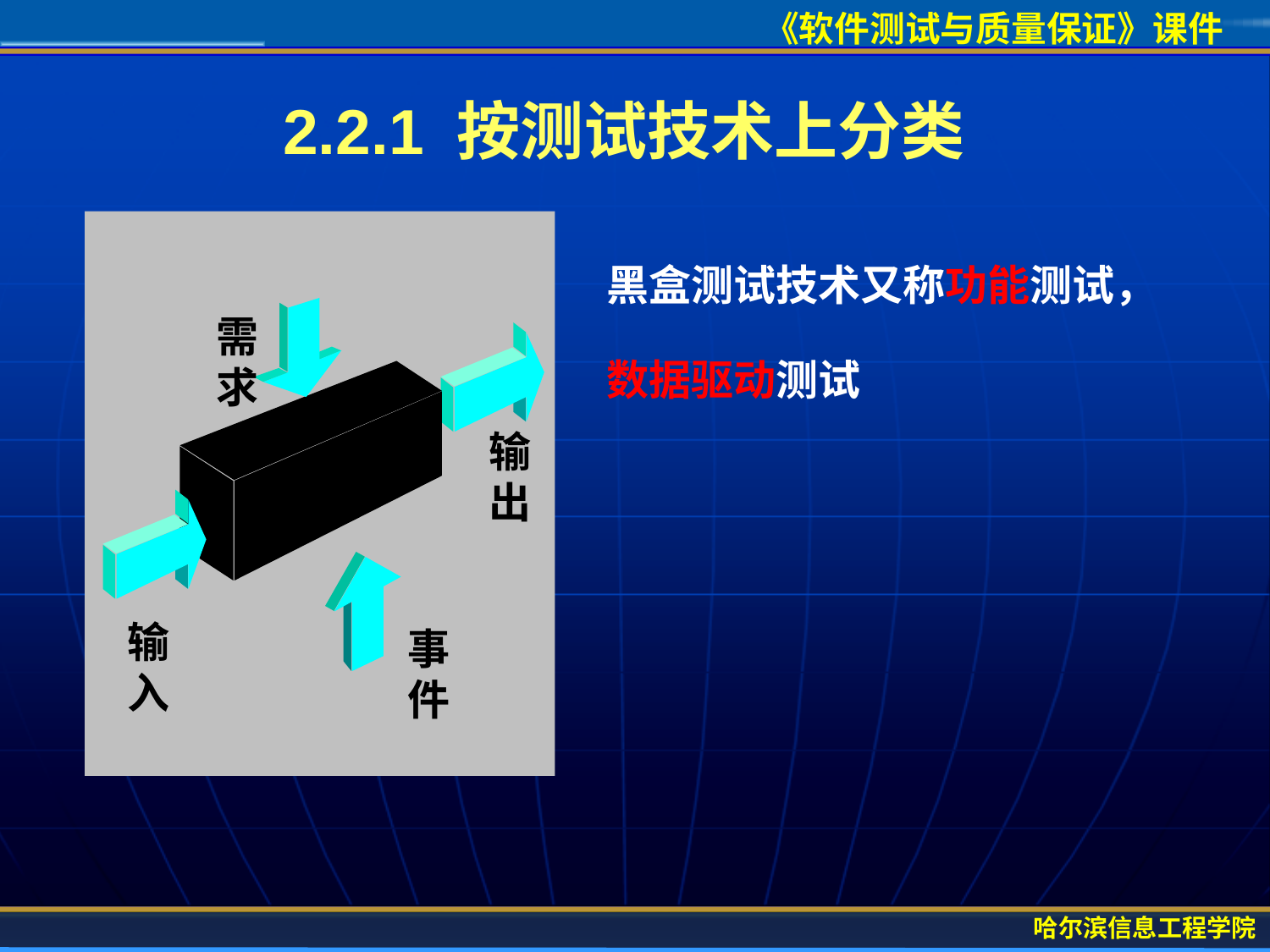

# 2.2.1 按测试技术上分类

黑盒测试技术又称功能测试，
数据驱动测试

需求

输出

输入
事件